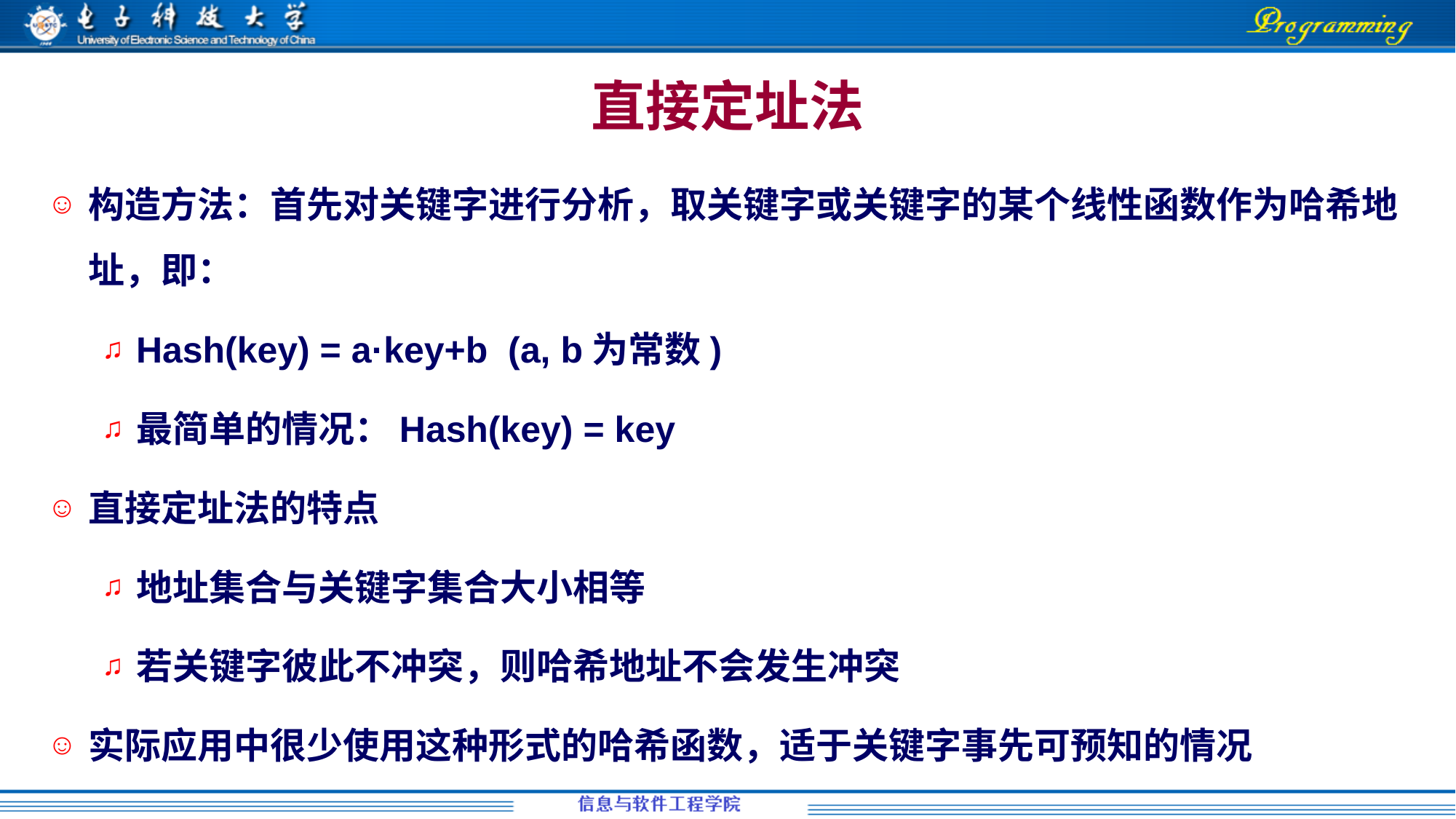

# 直接定址法
构造方法：首先对关键字进行分析，取关键字或关键字的某个线性函数作为哈希地址，即：
Hash(key) = a·key+b  (a, b为常数)
最简单的情况：Hash(key) = key
直接定址法的特点
地址集合与关键字集合大小相等
若关键字彼此不冲突，则哈希地址不会发生冲突
实际应用中很少使用这种形式的哈希函数，适于关键字事先可预知的情况